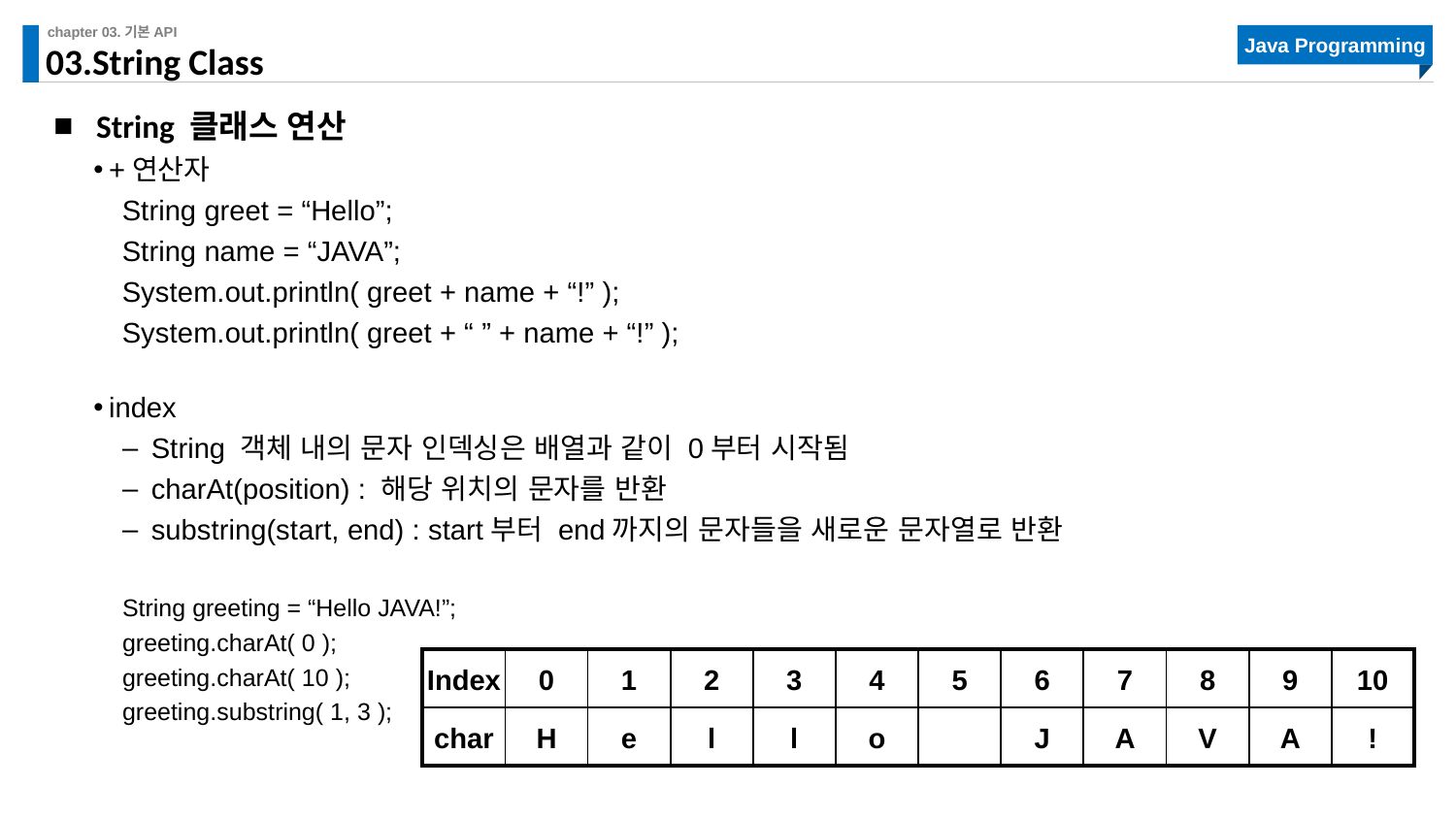

# 03.String Class
String 클래스 연산
+연산자
String greet = “Hello”;
String name = “JAVA”;
System.out.println( greet + name + “!” );
System.out.println( greet + “ ” + name + “!” );

index
String 객체 내의 문자 인덱싱은 배열과 같이 0부터 시작됨
charAt(position) : 해당 위치의 문자를 반환
substring(start, end) : start부터 end까지의 문자들을 새로운 문자열로 반환

String greeting = “Hello JAVA!”;
greeting.charAt( 0 );
greeting.charAt( 10 );
greeting.substring( 1, 3 );

| Index | 0 | 1 | 2 | 3 | 4 | 5 | 6 | 7 | 8 | 9 | 10 |
| --- | --- | --- | --- | --- | --- | --- | --- | --- | --- | --- | --- |
| char | H | e | l | l | o |  | J | A | V | A | ! |